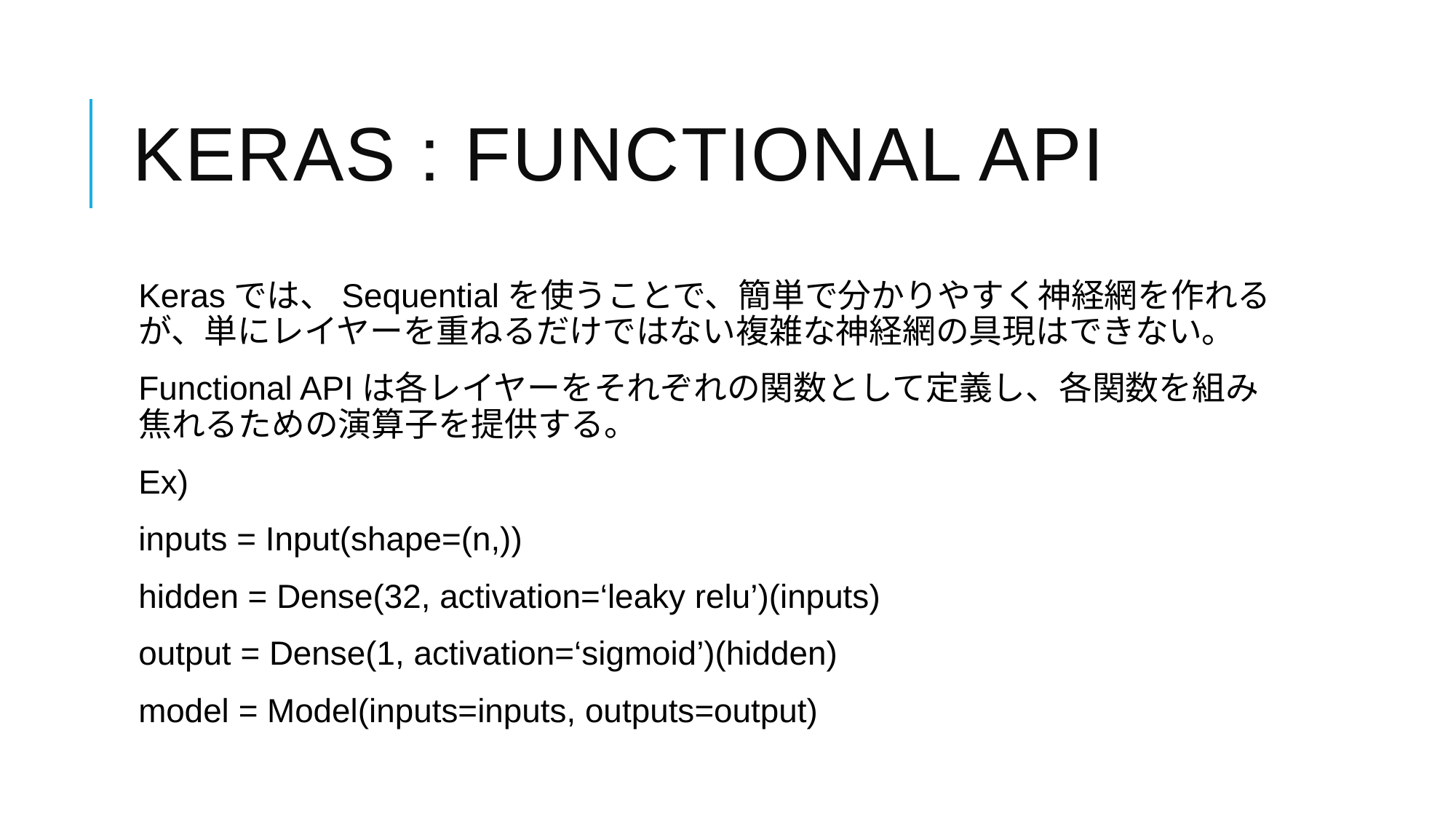

# Keras : Functional API
Kerasでは、Sequentialを使うことで、簡単で分かりやすく神経網を作れるが、単にレイヤーを重ねるだけではない複雑な神経網の具現はできない。
Functional APIは各レイヤーをそれぞれの関数として定義し、各関数を組み焦れるための演算子を提供する。
Ex)
inputs = Input(shape=(n,))
hidden = Dense(32, activation=‘leaky relu’)(inputs)
output = Dense(1, activation=‘sigmoid’)(hidden)
model = Model(inputs=inputs, outputs=output)